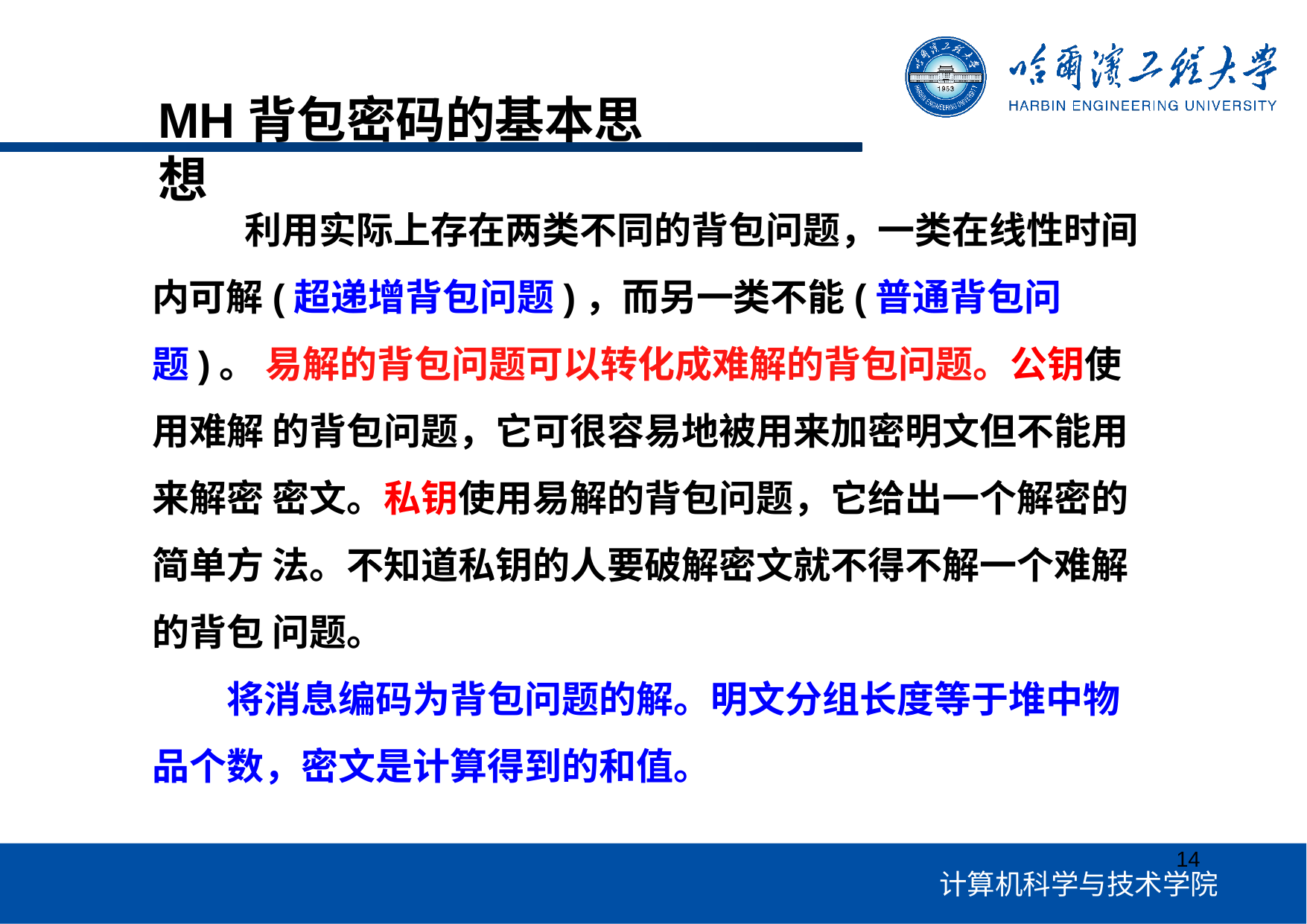

# MH背包密码的基本思想
利用实际上存在两类不同的背包问题，一类在线性时间 内可解(超递增背包问题)，而另一类不能(普通背包问题)。 易解的背包问题可以转化成难解的背包问题。公钥使用难解 的背包问题，它可很容易地被用来加密明文但不能用来解密 密文。私钥使用易解的背包问题，它给出一个解密的简单方 法。不知道私钥的人要破解密文就不得不解一个难解的背包 问题。
将消息编码为背包问题的解。明文分组长度等于堆中物 品个数，密文是计算得到的和值。
14